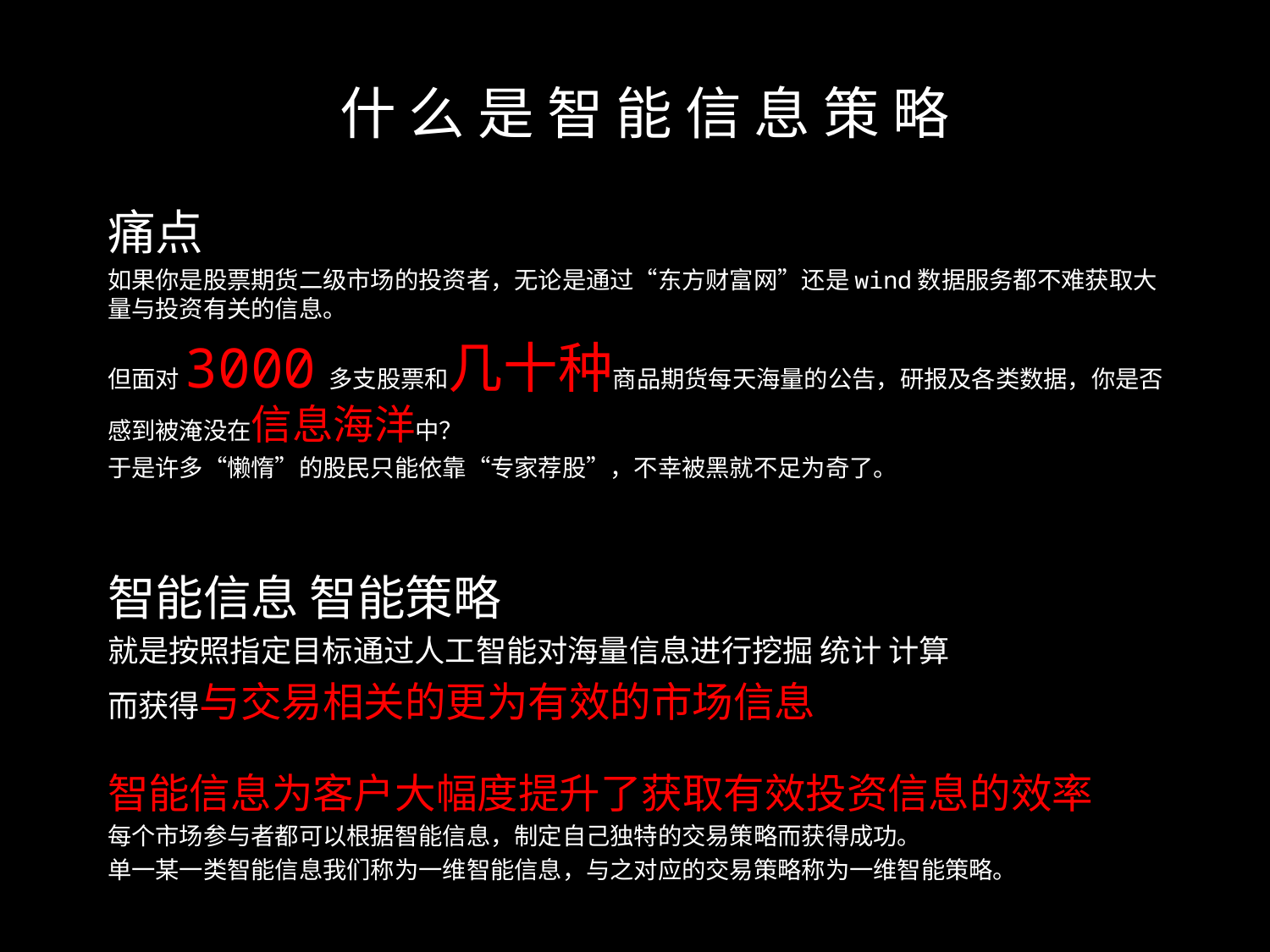

# 什 么 是 智 能 信 息 策 略
痛点
如果你是股票期货二级市场的投资者，无论是通过“东方财富网”还是wind数据服务都不难获取大量与投资有关的信息。
但面对3000多支股票和几十种商品期货每天海量的公告，研报及各类数据，你是否感到被淹没在信息海洋中？
于是许多“懒惰”的股民只能依靠“专家荐股”，不幸被黑就不足为奇了。

智能信息 智能策略
就是按照指定目标通过人工智能对海量信息进行挖掘 统计 计算
而获得与交易相关的更为有效的市场信息

智能信息为客户大幅度提升了获取有效投资信息的效率
每个市场参与者都可以根据智能信息，制定自己独特的交易策略而获得成功。
单一某一类智能信息我们称为一维智能信息，与之对应的交易策略称为一维智能策略。